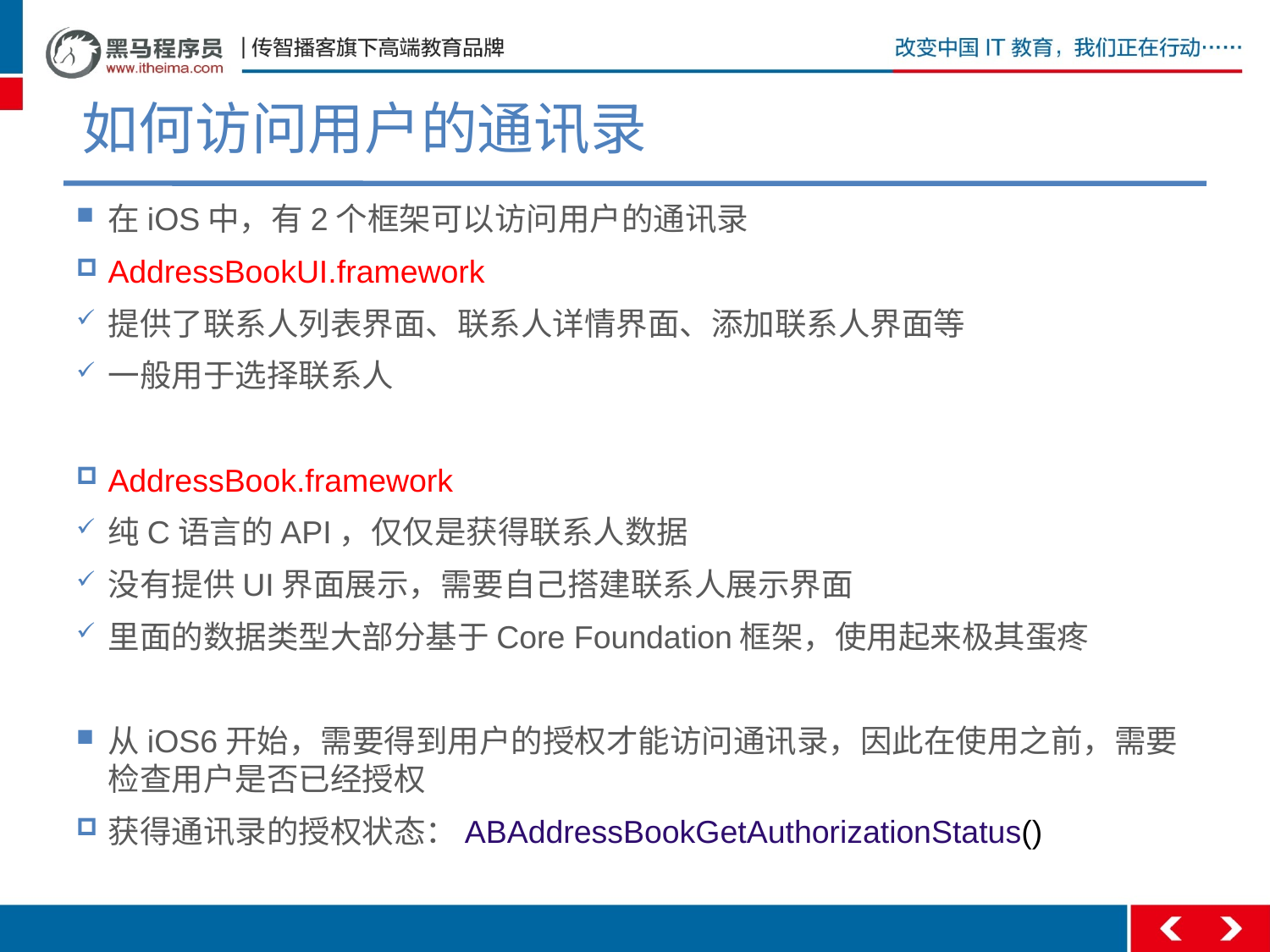

# 如何访问用户的通讯录
在iOS中，有2个框架可以访问用户的通讯录
AddressBookUI.framework
提供了联系人列表界面、联系人详情界面、添加联系人界面等
一般用于选择联系人

AddressBook.framework
纯C语言的API，仅仅是获得联系人数据
没有提供UI界面展示，需要自己搭建联系人展示界面
里面的数据类型大部分基于Core Foundation框架，使用起来极其蛋疼

从iOS6开始，需要得到用户的授权才能访问通讯录，因此在使用之前，需要检查用户是否已经授权
获得通讯录的授权状态：ABAddressBookGetAuthorizationStatus()